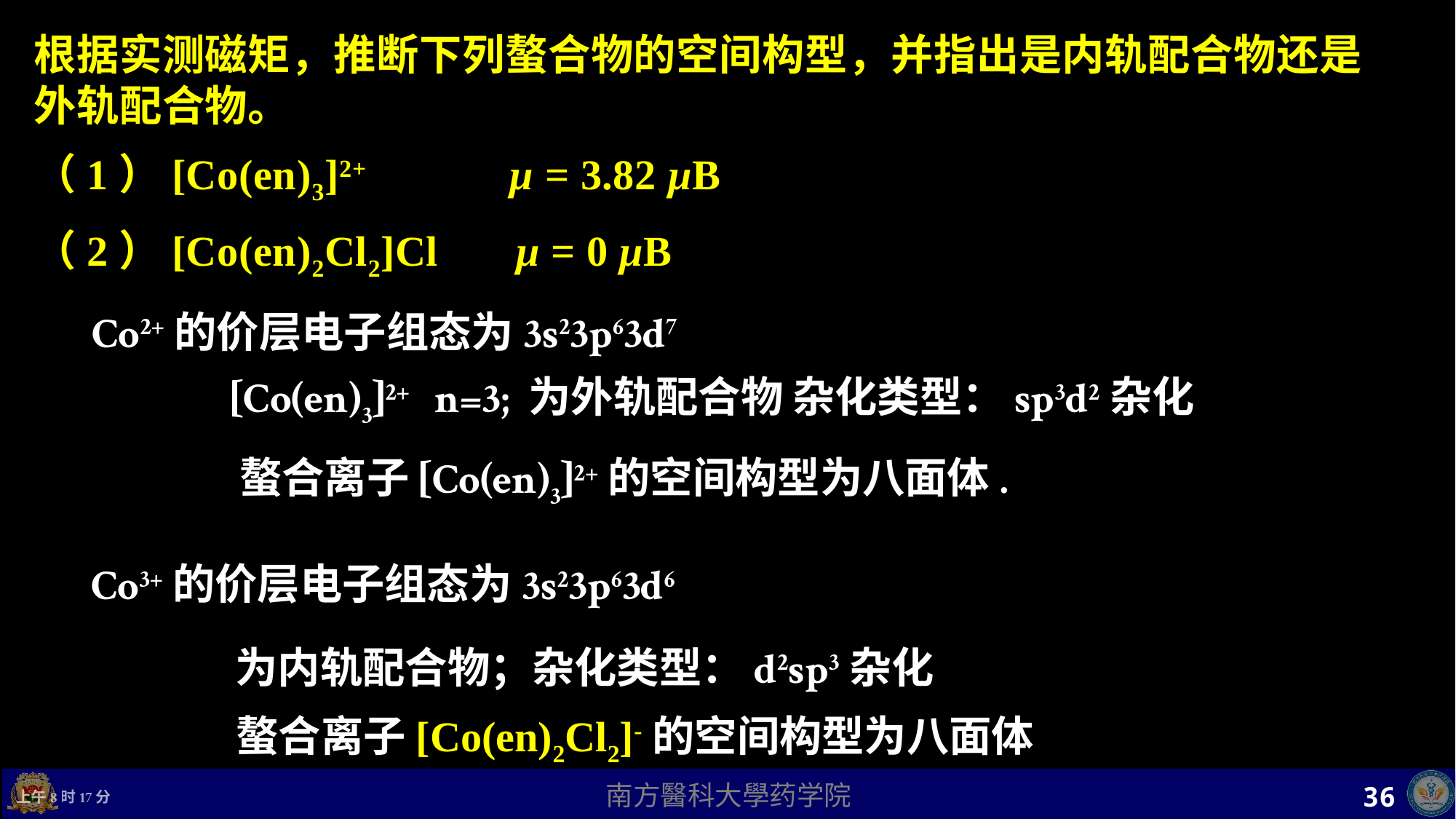

根据实测磁矩，推断下列螯合物的空间构型，并指出是内轨配合物还是外轨配合物。
（1）[Co(en)3]2+             μ = 3.82 μB
（2）[Co(en)2Cl2]Cl       μ = 0 μB
Co2+的价层电子组态为3s23p63d7
[Co(en)3]2+     n=3; 为外轨配合物 杂化类型：sp3d2杂化
螯合离子[Co(en)3]2+的空间构型为八面体.
Co3+的价层电子组态为3s23p63d6
为内轨配合物；杂化类型：d2sp3杂化
螯合离子[Co(en)2Cl2]-的空间构型为八面体
上午8时17分
36